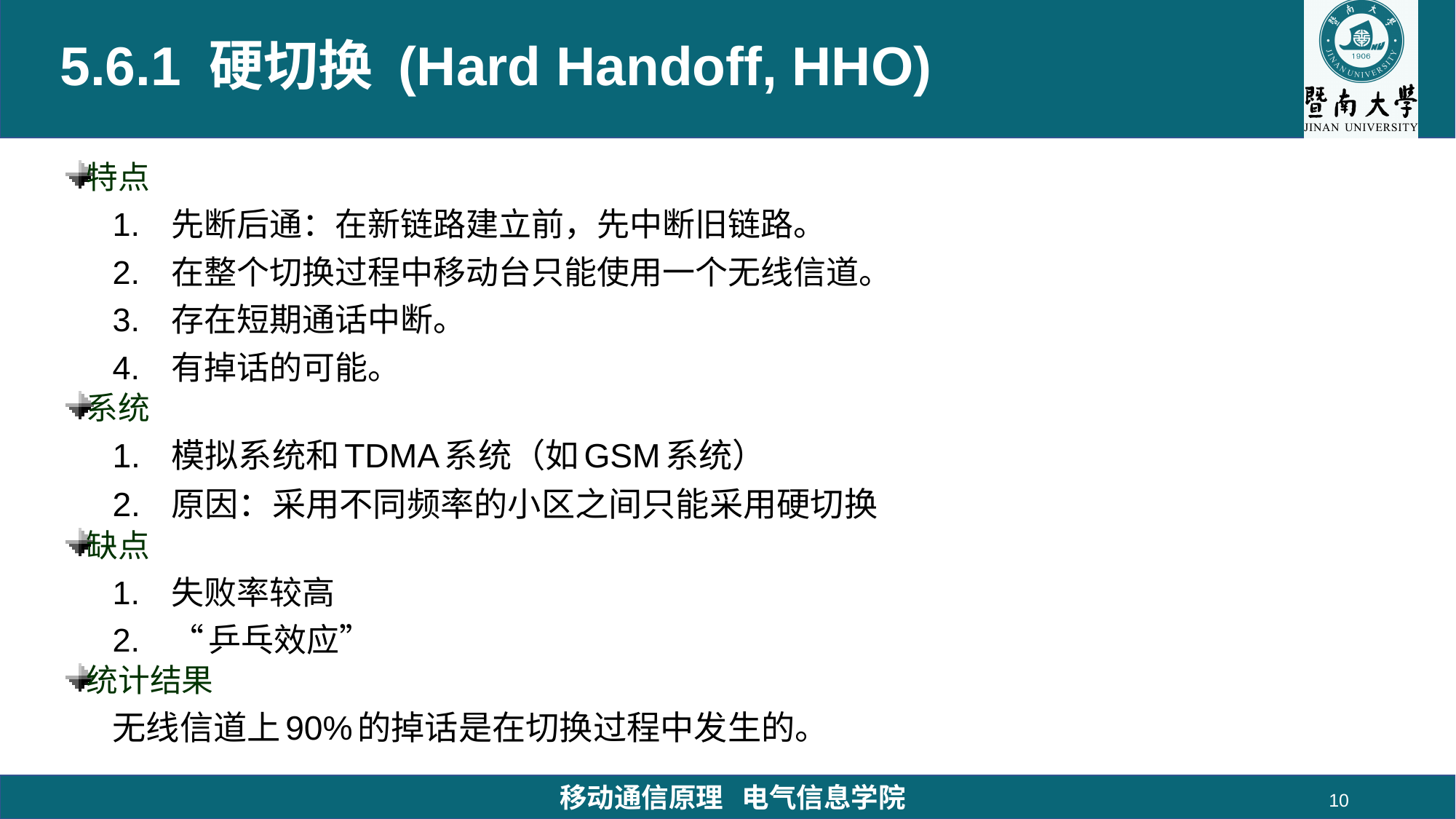

# 5.6.1 硬切换 (Hard Handoff, HHO)
特点
先断后通：在新链路建立前，先中断旧链路。
在整个切换过程中移动台只能使用一个无线信道。
存在短期通话中断。
有掉话的可能。
系统
模拟系统和TDMA系统（如GSM系统）
原因：采用不同频率的小区之间只能采用硬切换
缺点
失败率较高
“乒乓效应”
统计结果
无线信道上90%的掉话是在切换过程中发生的。

移动通信原理   电气信息学院
10